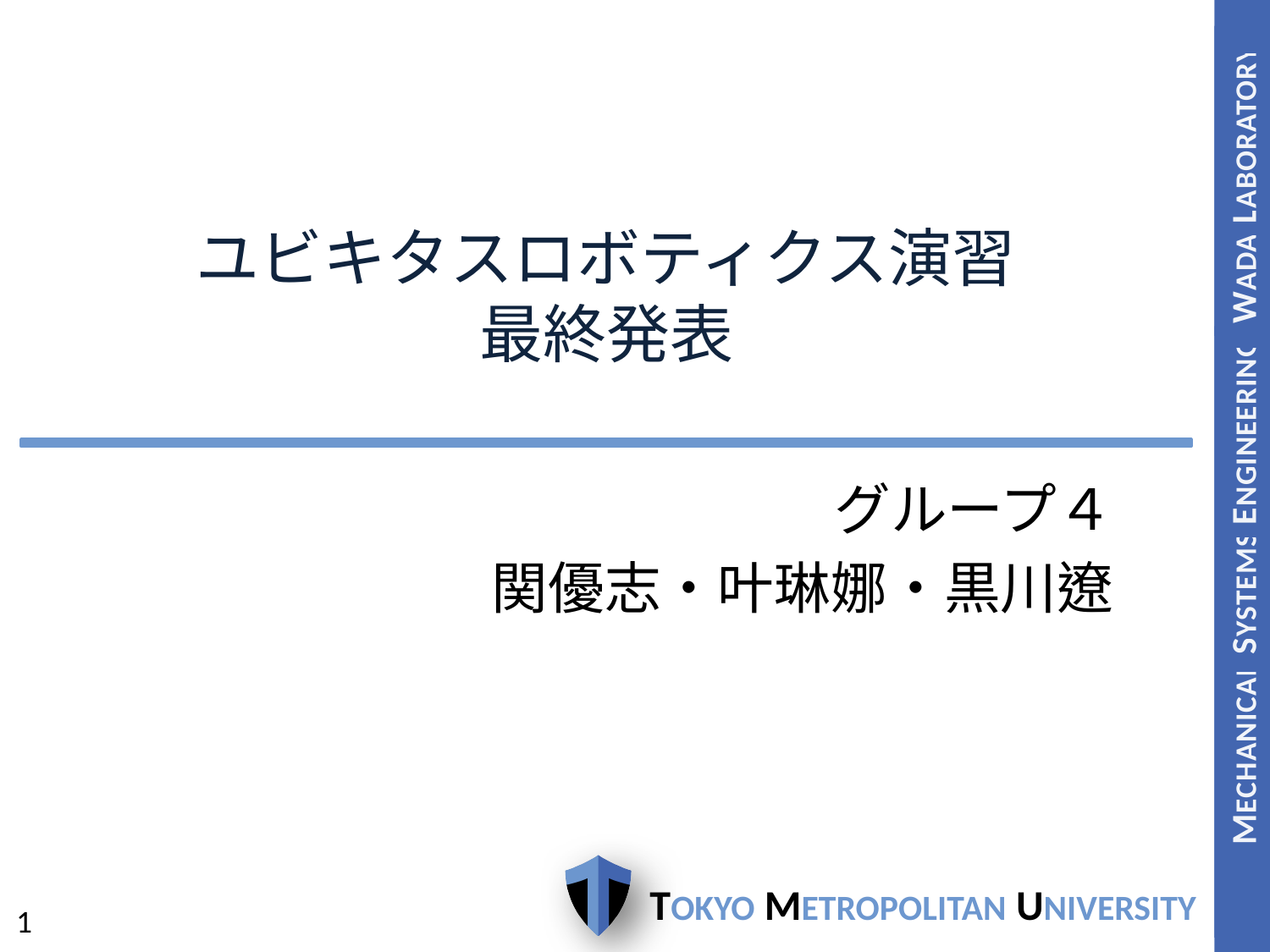

# ユビキタスロボティクス演習 最終発表
グループ４
関優志・叶琳娜・黒川遼